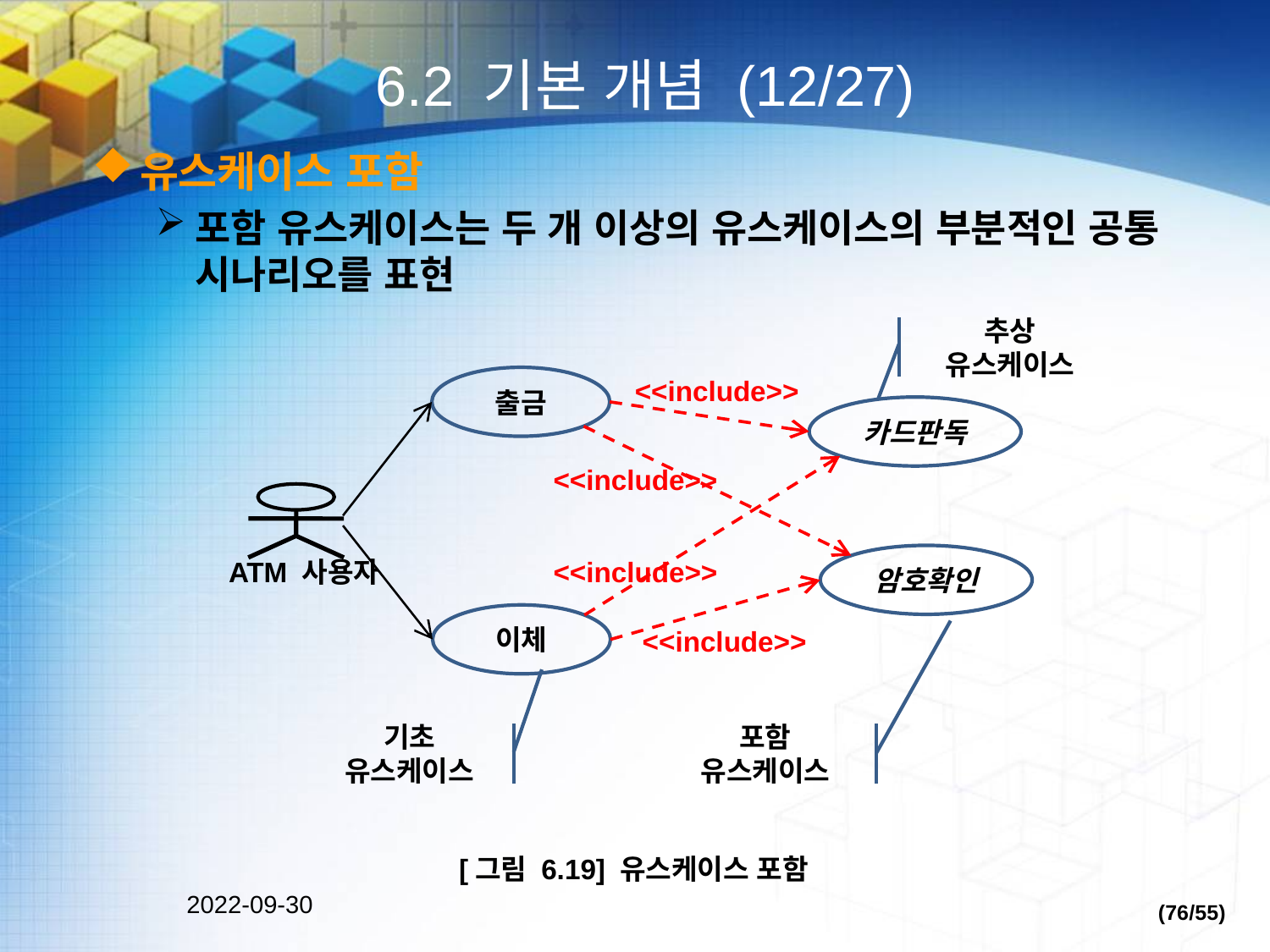

# 6.2 기본 개념 (12/27)
유스케이스 포함
포함 유스케이스는 두 개 이상의 유스케이스의 부분적인 공통 시나리오를 표현
추상
유스케이스
<<include>>
출금
카드판독
<<include>>

암호확인
ATM 사용자
<<include>>
이체
<<include>>
기초
유스케이스
포함
유스케이스
[그림 6.19] 유스케이스 포함
(76/55)
2022-09-30